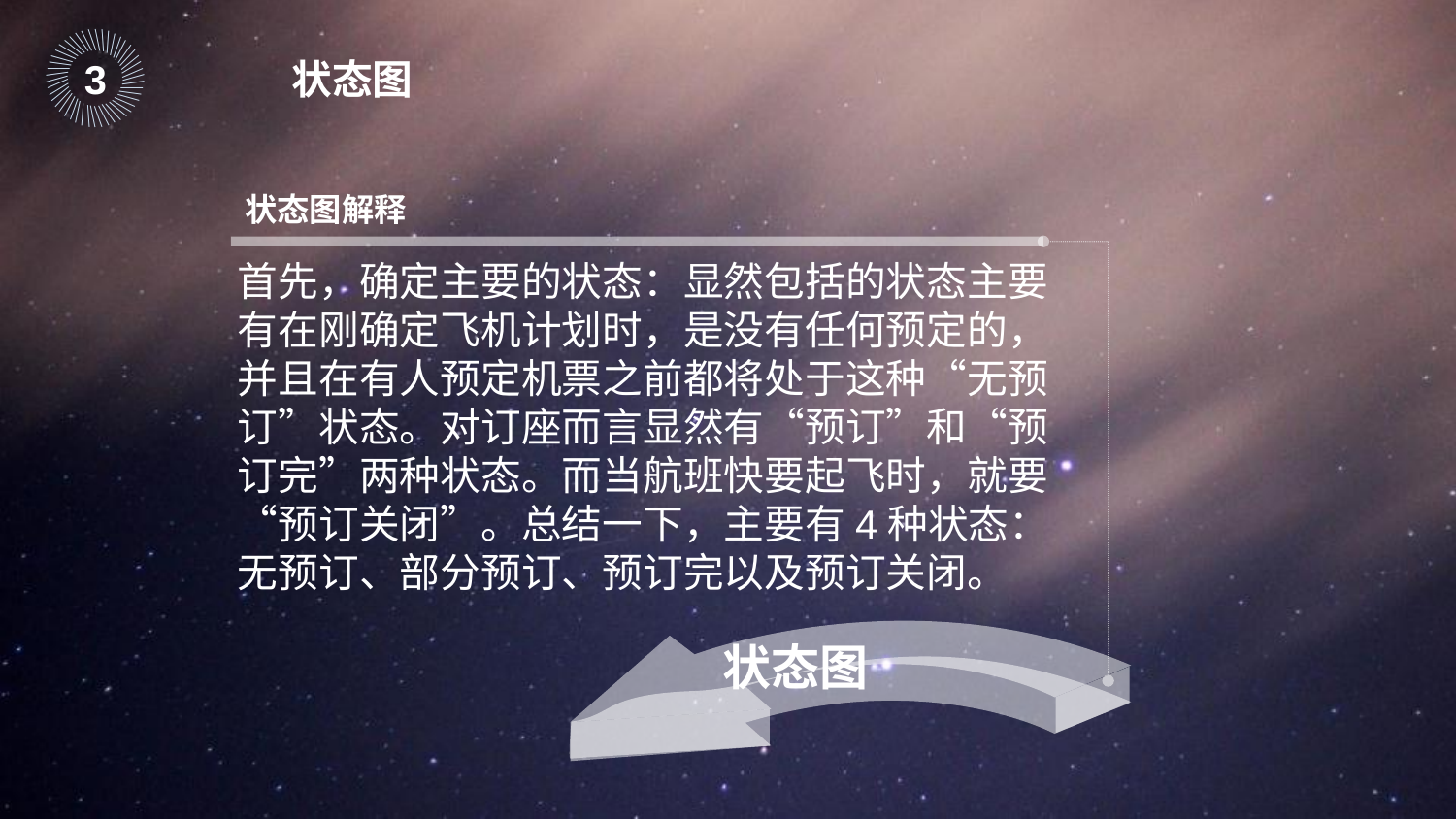

｜
｜
｜
｜
｜
｜
｜
｜
｜
｜
｜
｜
｜
｜
｜
｜
｜
｜
｜
｜
｜
｜
｜
｜
｜
｜
｜
｜
｜
｜
｜
｜
｜
｜
｜
｜
｜
｜
｜
｜
｜
｜
｜
｜
｜
｜
3
状态图
状态图解释

首先，确定主要的状态：显然包括的状态主要有在刚确定飞机计划时，是没有任何预定的，并且在有人预定机票之前都将处于这种“无预订”状态。对订座而言显然有“预订”和“预订完”两种状态。而当航班快要起飞时，就要“预订关闭”。总结一下，主要有4种状态：无预订、部分预订、预订完以及预订关闭。

状态图